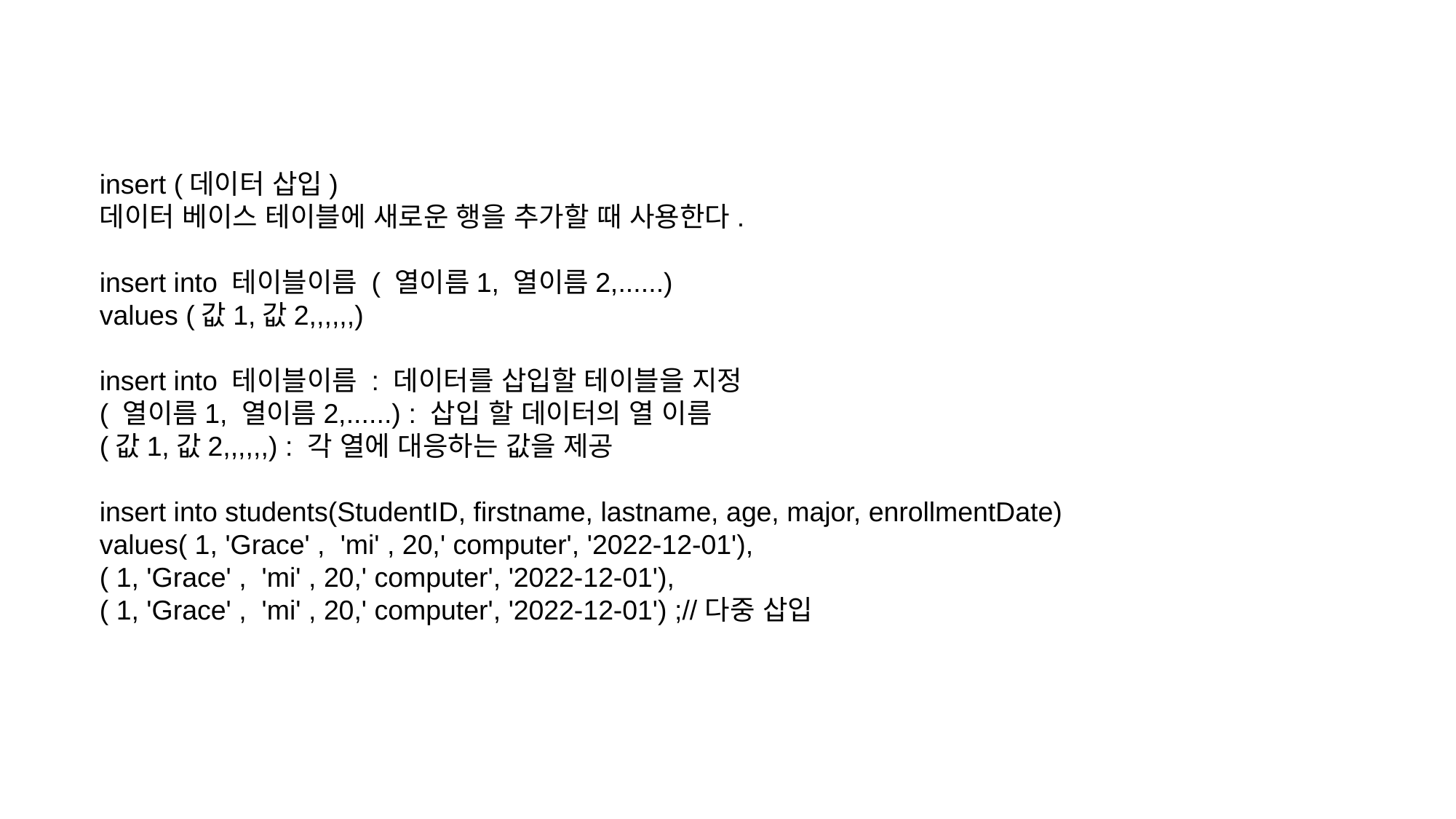

insert (데이터 삽입)
데이터 베이스 테이블에 새로운 행을 추가할 때 사용한다.

insert into 테이블이름 ( 열이름1, 열이름2,......)
values (값1,값2,,,,,,)

insert into 테이블이름 : 데이터를 삽입할 테이블을 지정
( 열이름1, 열이름2,......) : 삽입 할 데이터의 열 이름
(값1,값2,,,,,,) : 각 열에 대응하는 값을 제공

insert into students(StudentID, firstname, lastname, age, major, enrollmentDate)
values( 1, 'Grace' ,  'mi' , 20,' computer', '2022-12-01'),
( 1, 'Grace' ,  'mi' , 20,' computer', '2022-12-01'),
( 1, 'Grace' ,  'mi' , 20,' computer', '2022-12-01') ;//다중 삽입